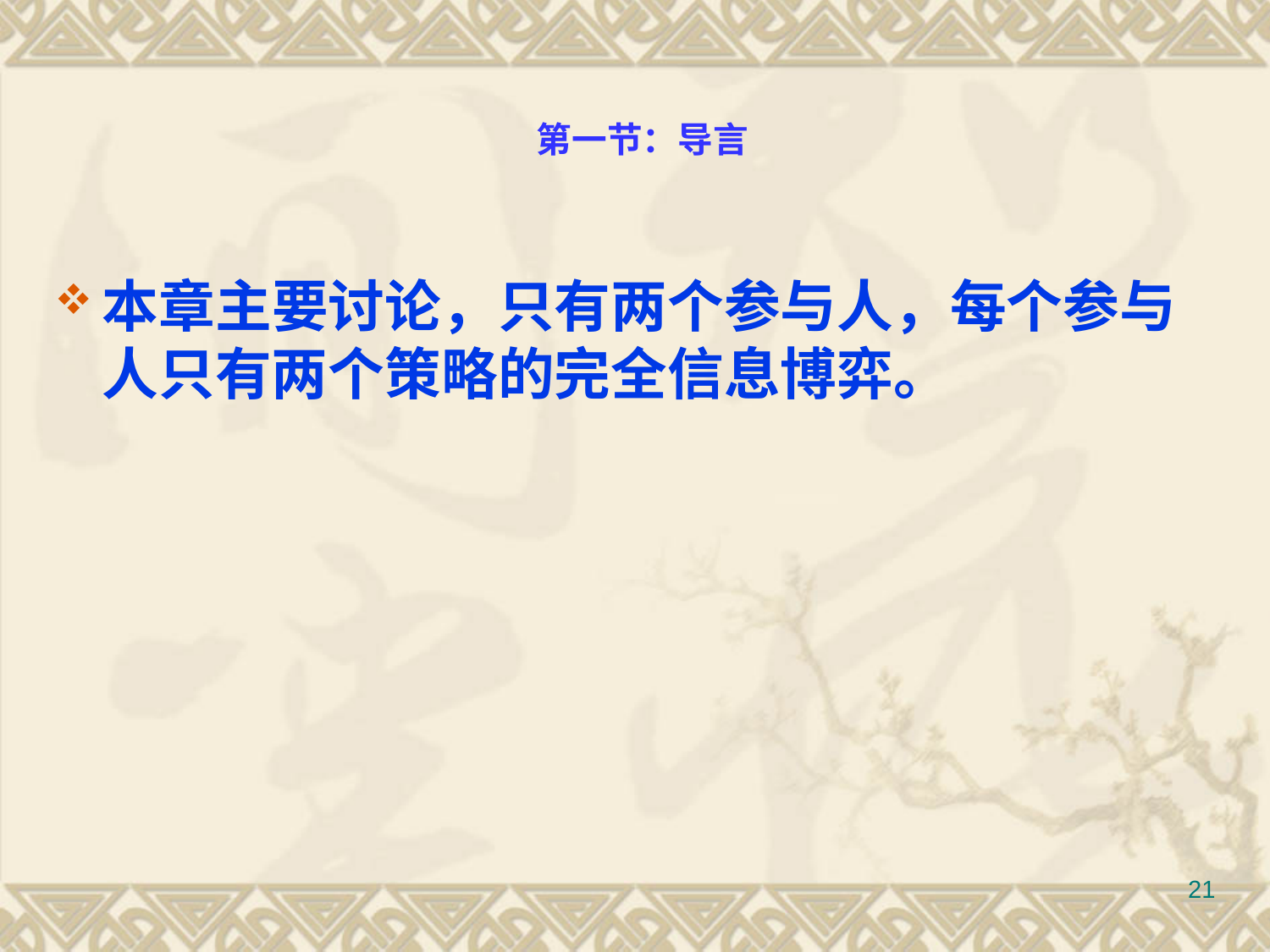

第一节：导言
本章主要讨论，只有两个参与人，每个参与人只有两个策略的完全信息博弈。
21